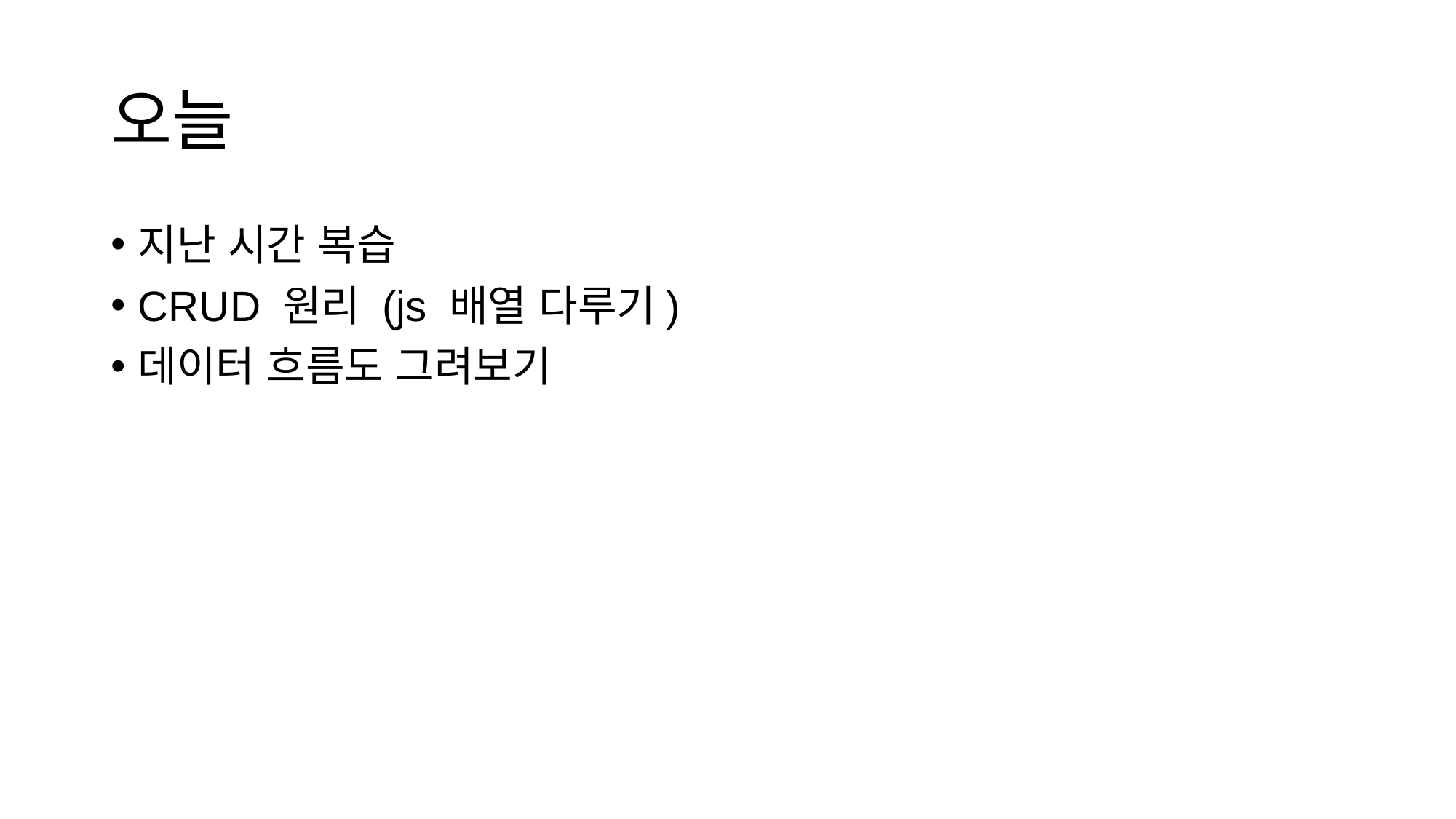

# 오늘
지난 시간 복습
CRUD 원리 (js 배열 다루기)
데이터 흐름도 그려보기